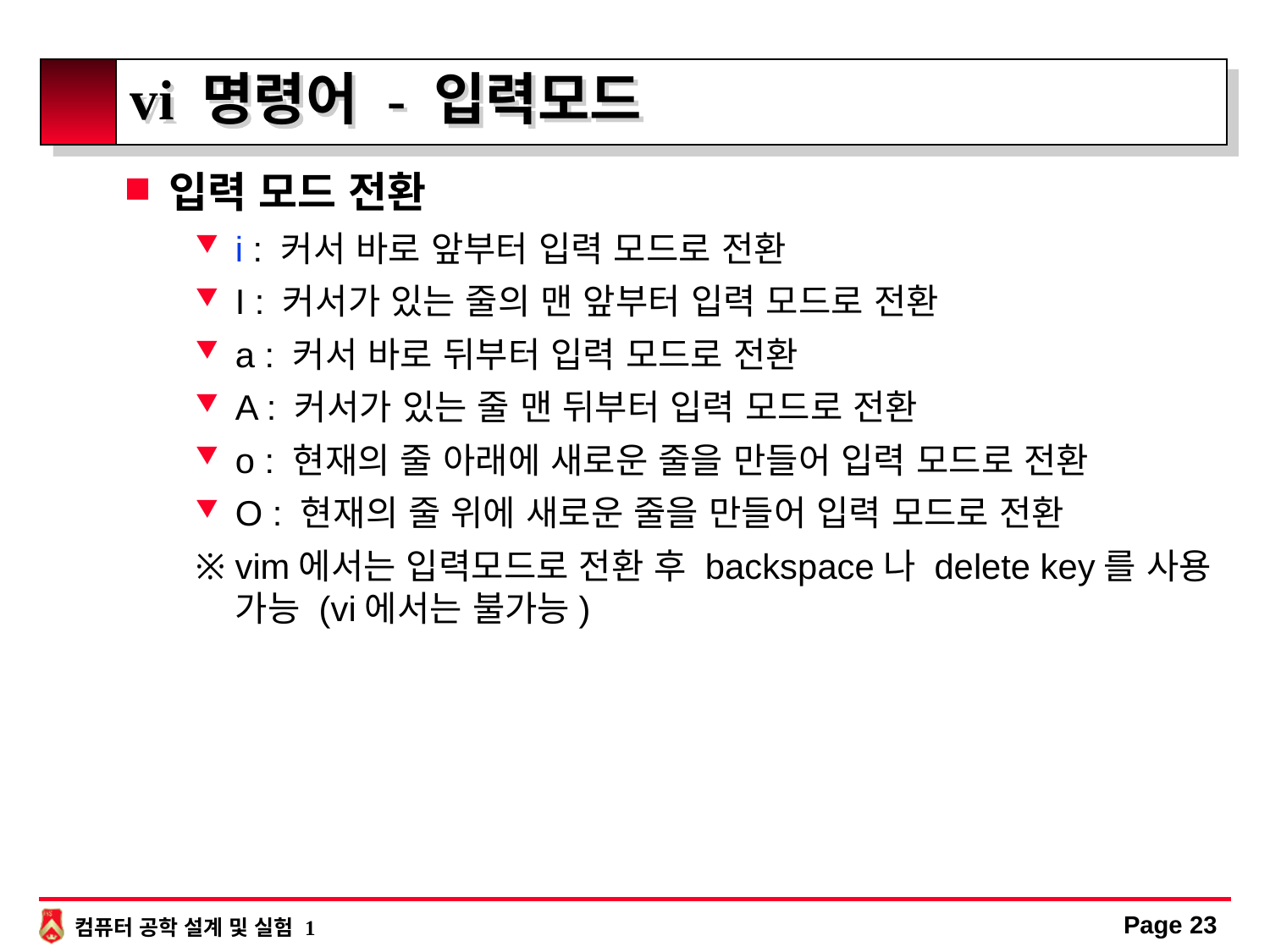

# vi 명령어 - 입력모드
입력 모드 전환
i : 커서 바로 앞부터 입력 모드로 전환
I : 커서가 있는 줄의 맨 앞부터 입력 모드로 전환
a : 커서 바로 뒤부터 입력 모드로 전환
A : 커서가 있는 줄 맨 뒤부터 입력 모드로 전환
o : 현재의 줄 아래에 새로운 줄을 만들어 입력 모드로 전환
O : 현재의 줄 위에 새로운 줄을 만들어 입력 모드로 전환
※ vim에서는 입력모드로 전환 후 backspace나 delete key를 사용 가능 (vi에서는 불가능)

Page 23